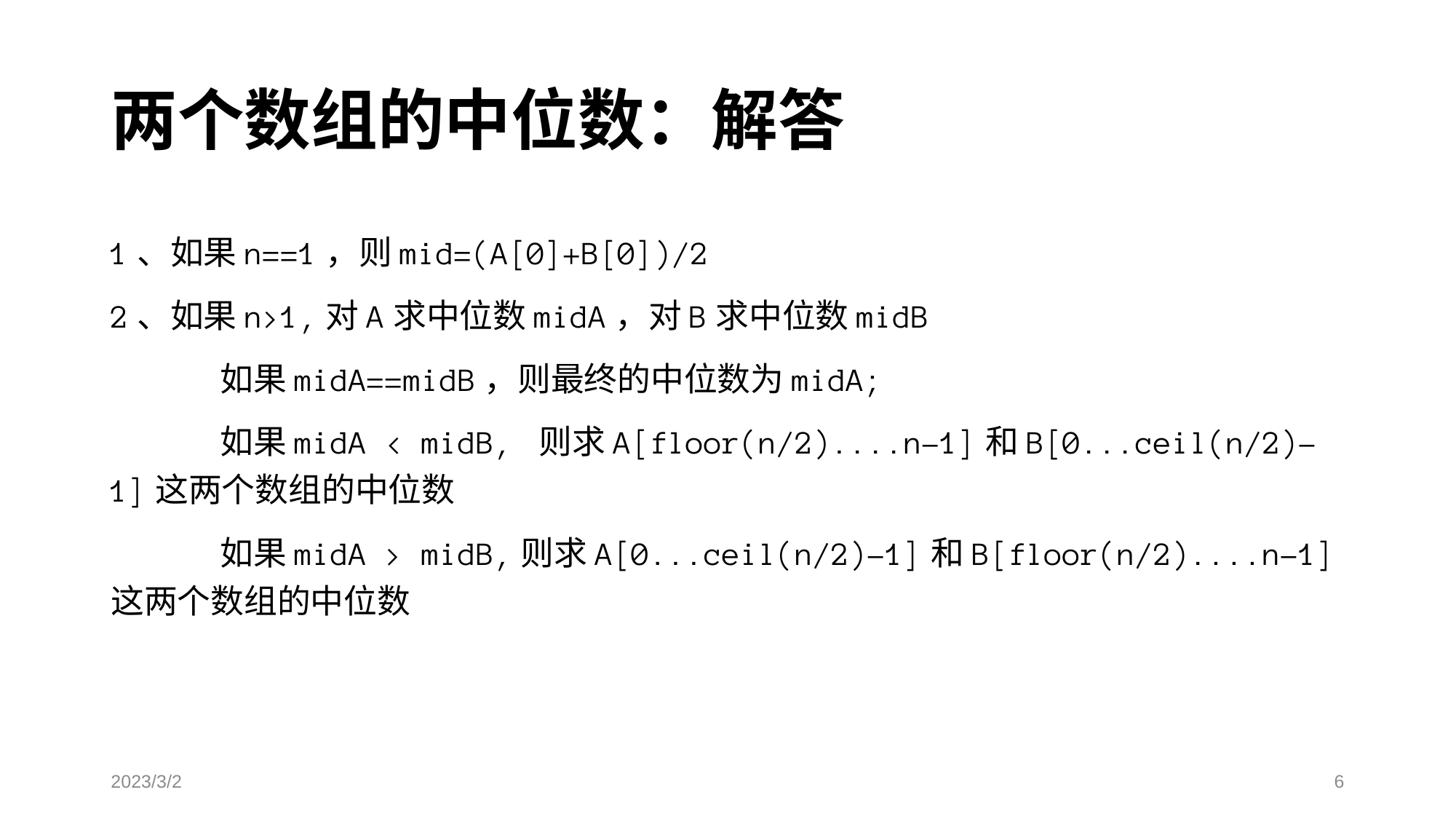

# 两个数组的中位数：解答
1、如果n==1，则mid=(A[0]+B[0])/2
2、如果n>1,对A求中位数midA，对B求中位数midB
	如果midA==midB，则最终的中位数为midA;
	如果midA < midB, 则求A[floor(n/2)....n-1]和B[0...ceil(n/2)-1]这两个数组的中位数
	如果midA > midB,则求A[0...ceil(n/2)-1]和B[floor(n/2)....n-1]这两个数组的中位数
2023/3/2
6